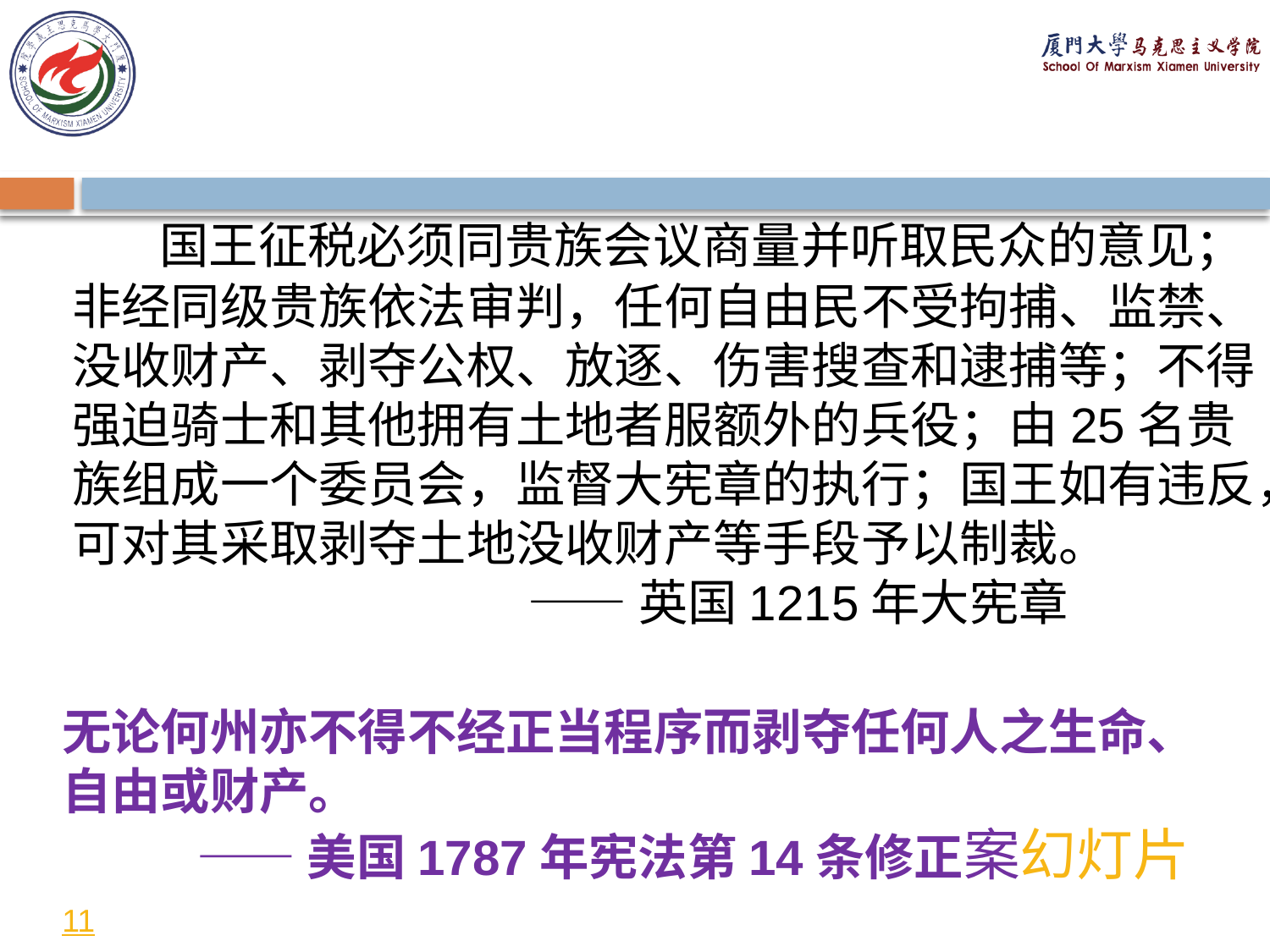

国王征税必须同贵族会议商量并听取民众的意见；非经同级贵族依法审判，任何自由民不受拘捕、监禁、没收财产、剥夺公权、放逐、伤害搜查和逮捕等；不得强迫骑士和其他拥有土地者服额外的兵役；由25名贵族组成一个委员会，监督大宪章的执行；国王如有违反，可对其采取剥夺土地没收财产等手段予以制裁。
                                     ——英国1215年大宪章
无论何州亦不得不经正当程序而剥夺任何人之生命、自由或财产。
            ——美国1787年宪法第14条修正案幻灯片 11